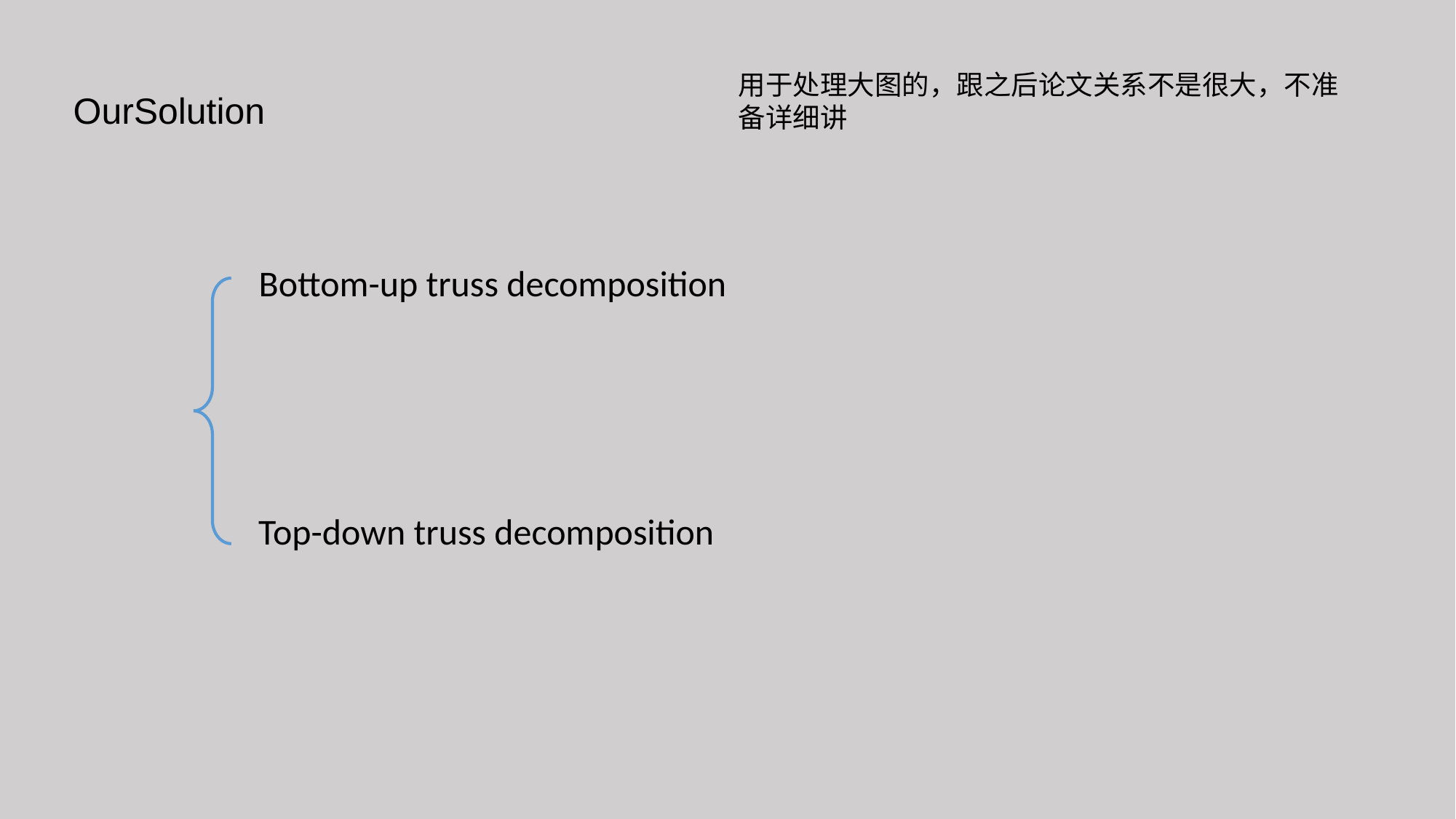

OurSolution
用于处理大图的，跟之后论文关系不是很大，不准备详细讲
Bottom-up truss decomposition

Top-down truss decomposition